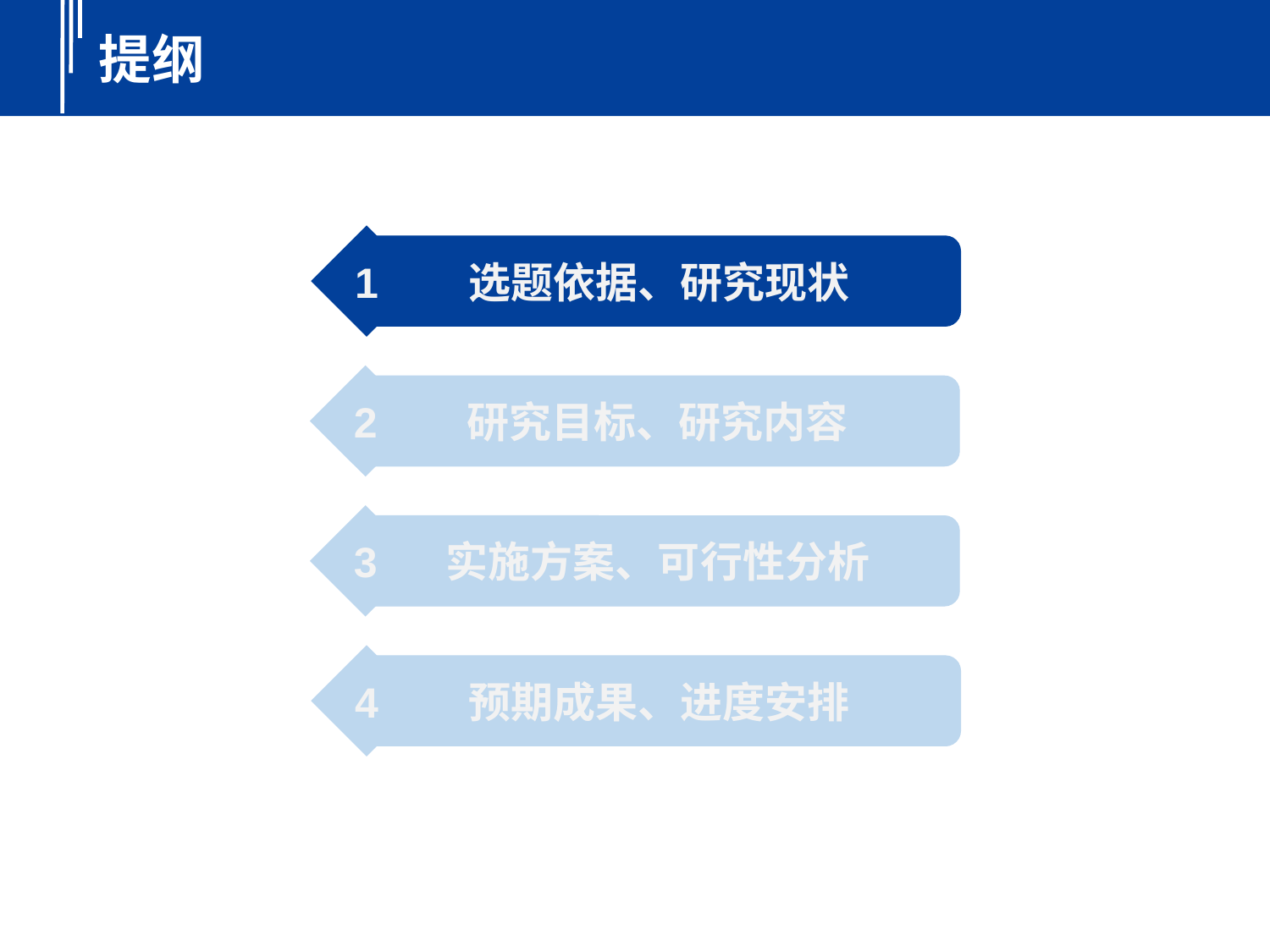

提纲
1
选题依据、研究现状
2
研究目标、研究内容
3
实施方案、可行性分析
4
预期成果、进度安排
3